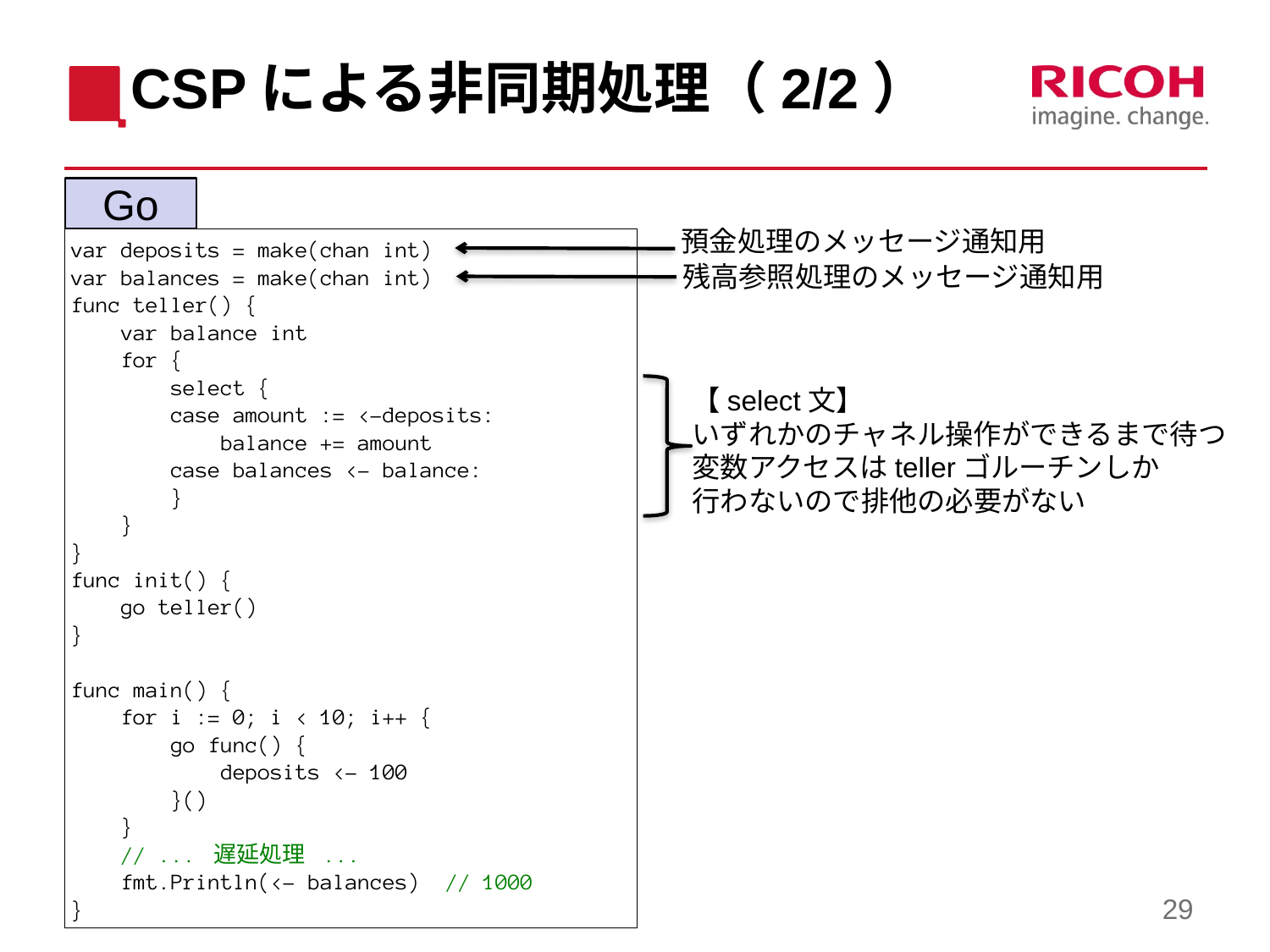

# CSPによる非同期処理（2/2）
Go

預金処理のメッセージ通知用
var deposits = make(chan int)
var balances = make(chan int)
func teller() {
    var balance int
    for {
        select {
        case amount := <-deposits:
            balance += amount
        case balances <- balance:
        }
    }
}
func init() {
    go teller()
}

func main() {
    for i := 0; i < 10; i++ {
        go func() {
            deposits <- 100
        }()
    }
    // ... 遅延処理 ...
    fmt.Println(<- balances)  // 1000
}
残高参照処理のメッセージ通知用

【select文】
いずれかのチャネル操作ができるまで待つ
変数アクセスはtellerゴルーチンしか
行わないので排他の必要がない
29